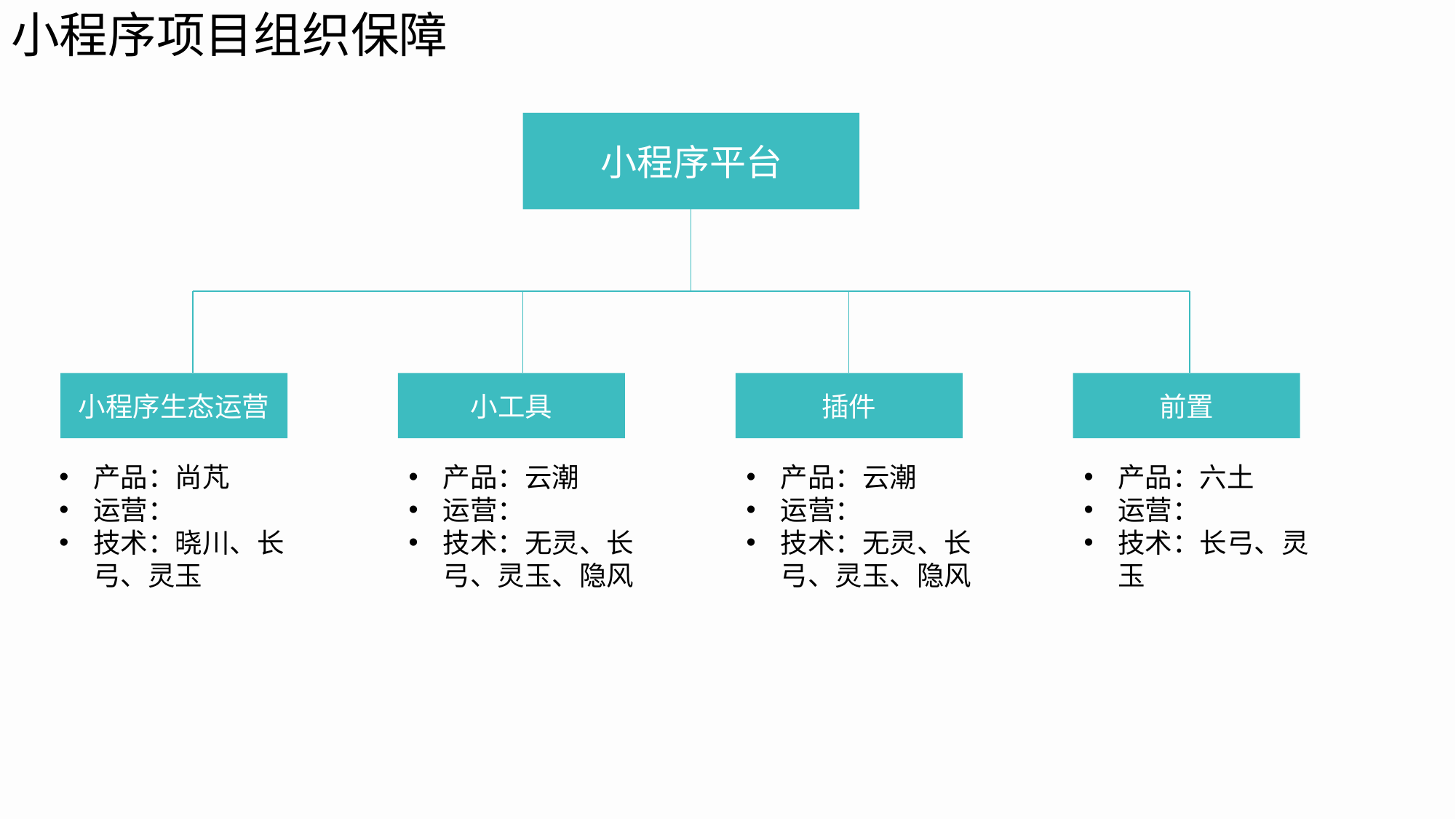

# 小程序项目组织保障
小程序平台
前置
插件
小程序生态运营
小工具
产品：尚芃
运营：
技术：晓川、长弓、灵玉
产品：云潮
运营：
技术：无灵、长弓、灵玉、隐风
产品：云潮
运营：
技术：无灵、长弓、灵玉、隐风
产品：六土
运营：
技术：长弓、灵玉